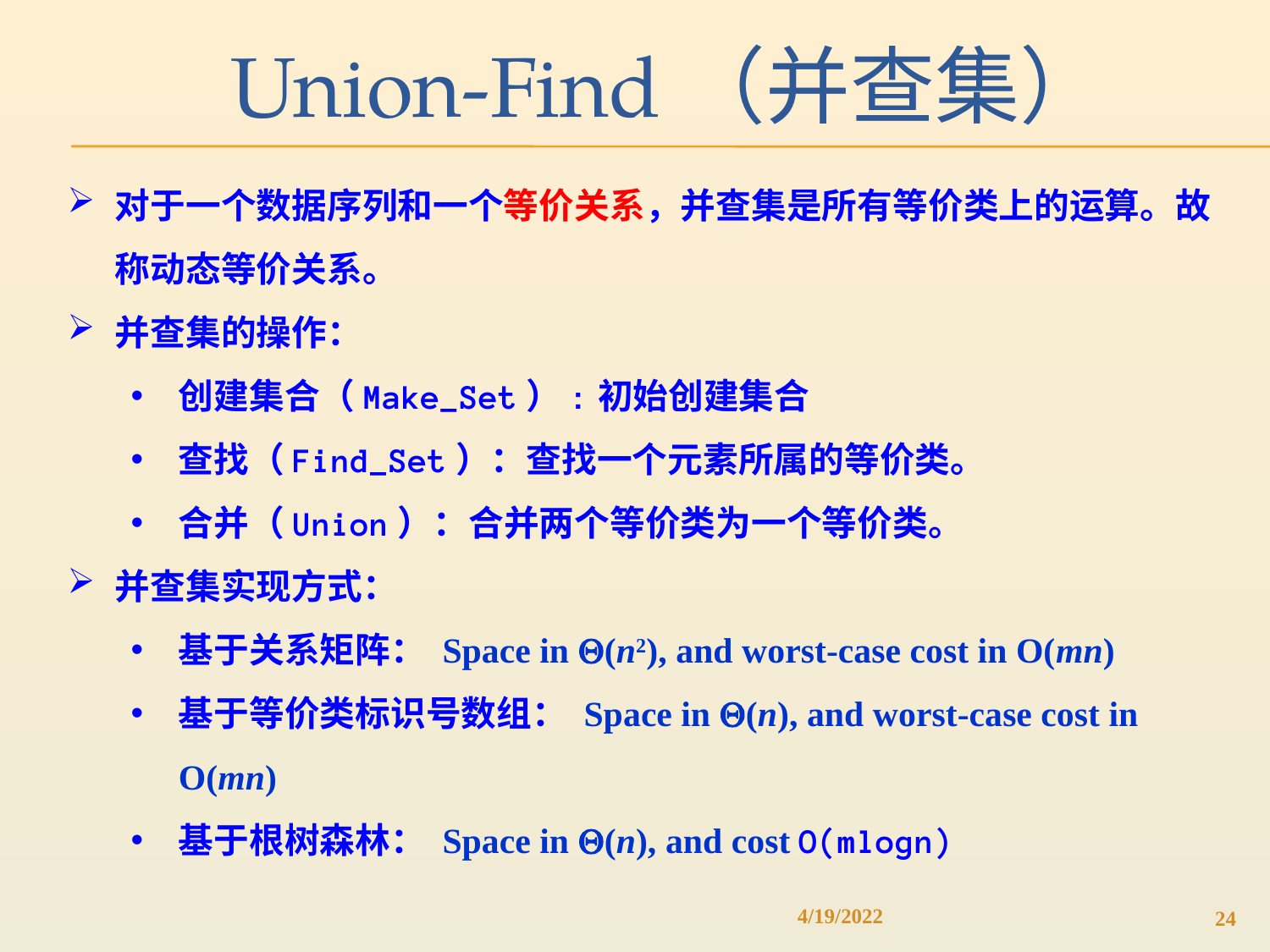

Union-Find（并查集）
对于一个数据序列和一个等价关系，并查集是所有等价类上的运算。故称动态等价关系。
并查集的操作：
创建集合（Make_Set）:初始创建集合
查找（Find_Set）：查找一个元素所属的等价类。
合并（Union）：合并两个等价类为一个等价类。
并查集实现方式：
基于关系矩阵： Space in Θ(n2), and worst-case cost in O(mn)
基于等价类标识号数组： Space in Θ(n), and worst-case cost in O(mn)
基于根树森林： Space in Θ(n), and cost O(mlogn)
4/19/2022
24